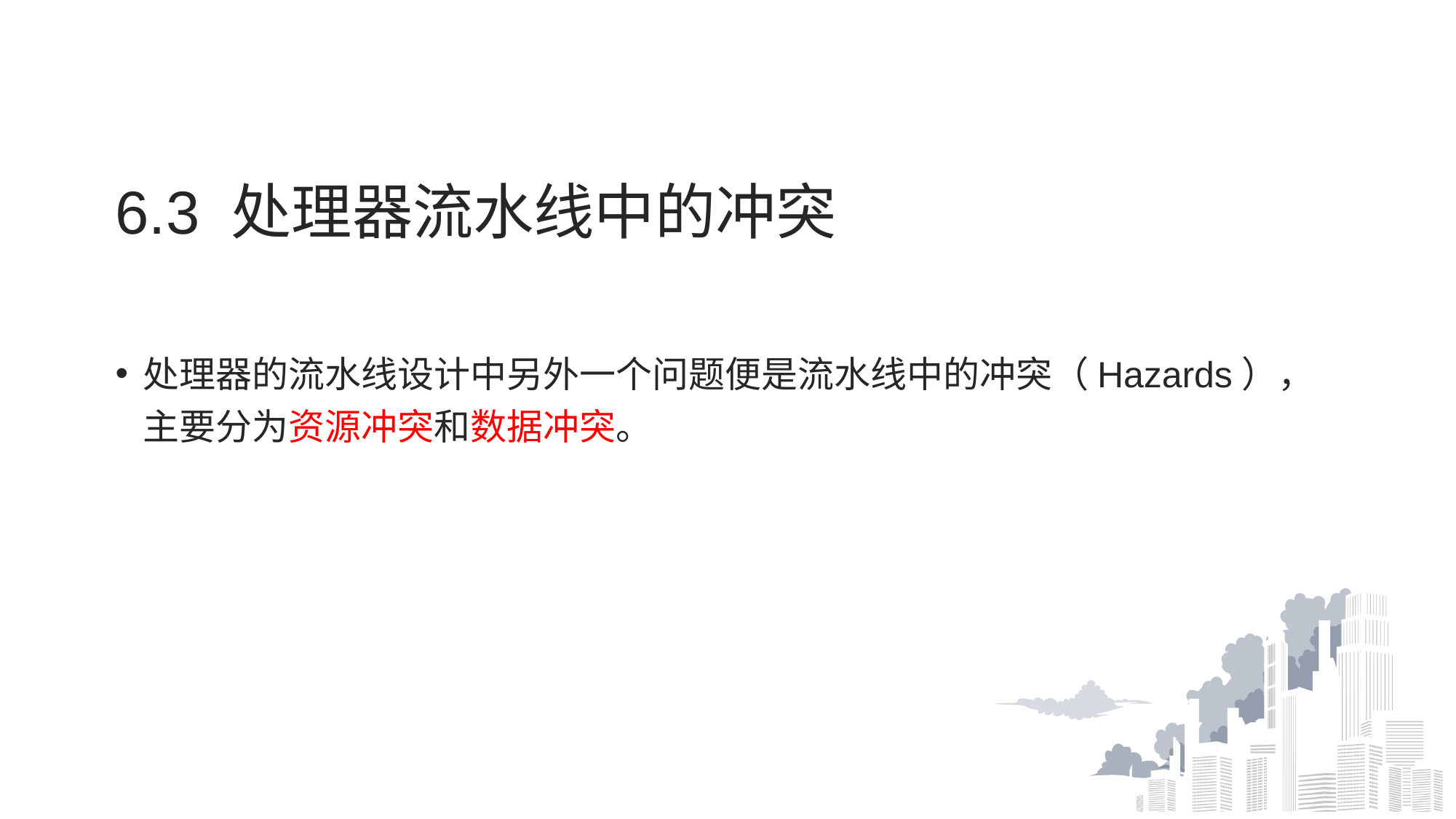

# 6.3 处理器流水线中的冲突
处理器的流水线设计中另外一个问题便是流水线中的冲突（Hazards），主要分为资源冲突和数据冲突。